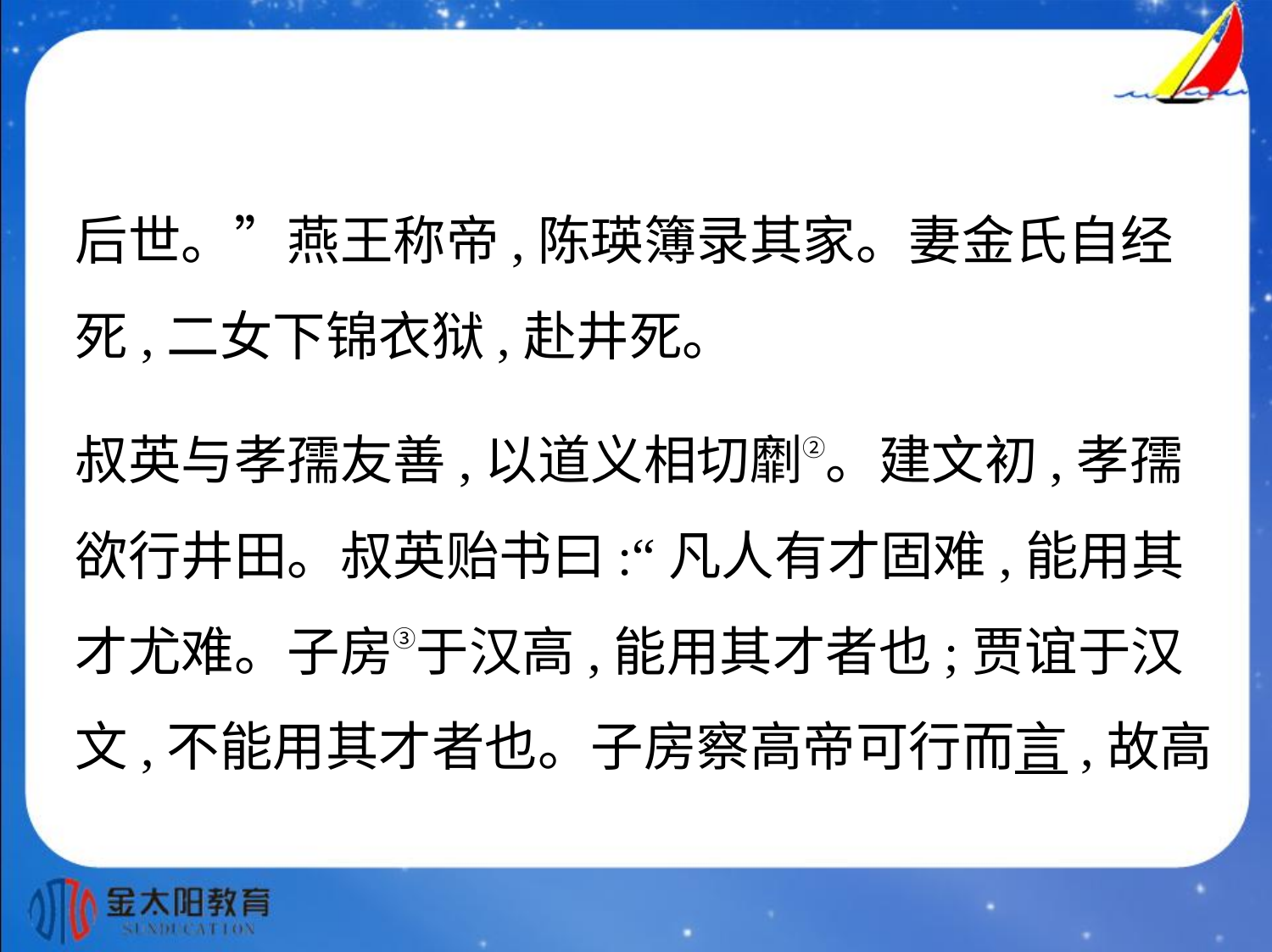

后世。”燕王称帝,陈瑛簿录其家。妻金氏自经
死,二女下锦衣狱,赴井死。
叔英与孝孺友善,以道义相切劘②。建文初,孝孺
欲行井田。叔英贻书曰:“凡人有才固难,能用其
才尤难。子房③于汉高,能用其才者也;贾谊于汉
文,不能用其才者也。子房察高帝可行而言,故高